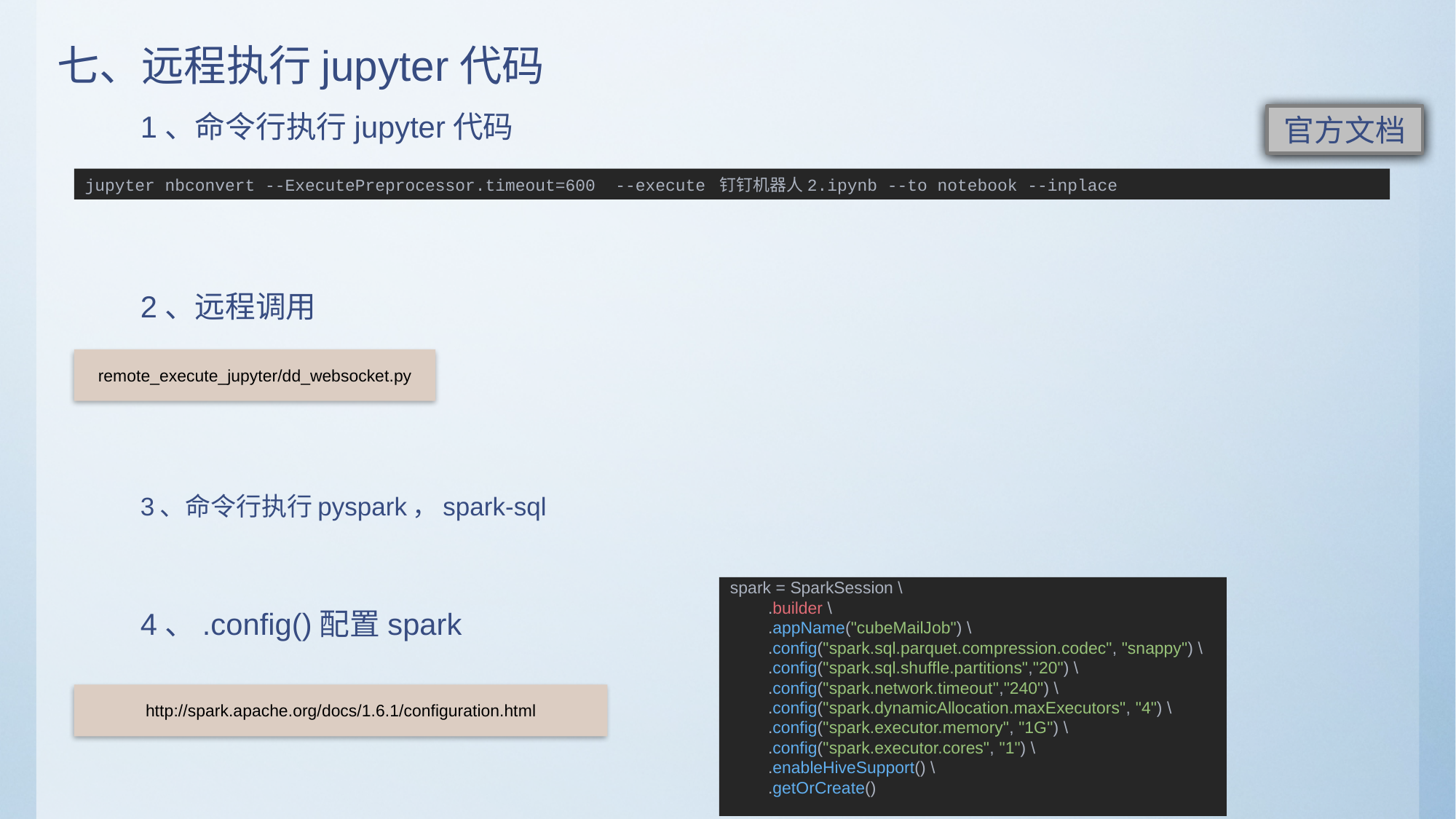

# 七、远程执行jupyter代码
1、命令行执行jupyter代码
官方文档
jupyter nbconvert --ExecutePreprocessor.timeout=600  --execute 钉钉机器人2.ipynb --to notebook --inplace
2、远程调用
remote_execute_jupyter/dd_websocket.py
3、命令行执行pyspark，spark-sql
spark = SparkSession \
        .builder \
        .appName("cubeMailJob") \
        .config("spark.sql.parquet.compression.codec", "snappy") \
        .config("spark.sql.shuffle.partitions","20") \
        .config("spark.network.timeout","240") \
        .config("spark.dynamicAllocation.maxExecutors", "4") \
        .config("spark.executor.memory", "1G") \
        .config("spark.executor.cores", "1") \
        .enableHiveSupport() \
        .getOrCreate()
4、.config()配置spark
http://spark.apache.org/docs/1.6.1/configuration.html